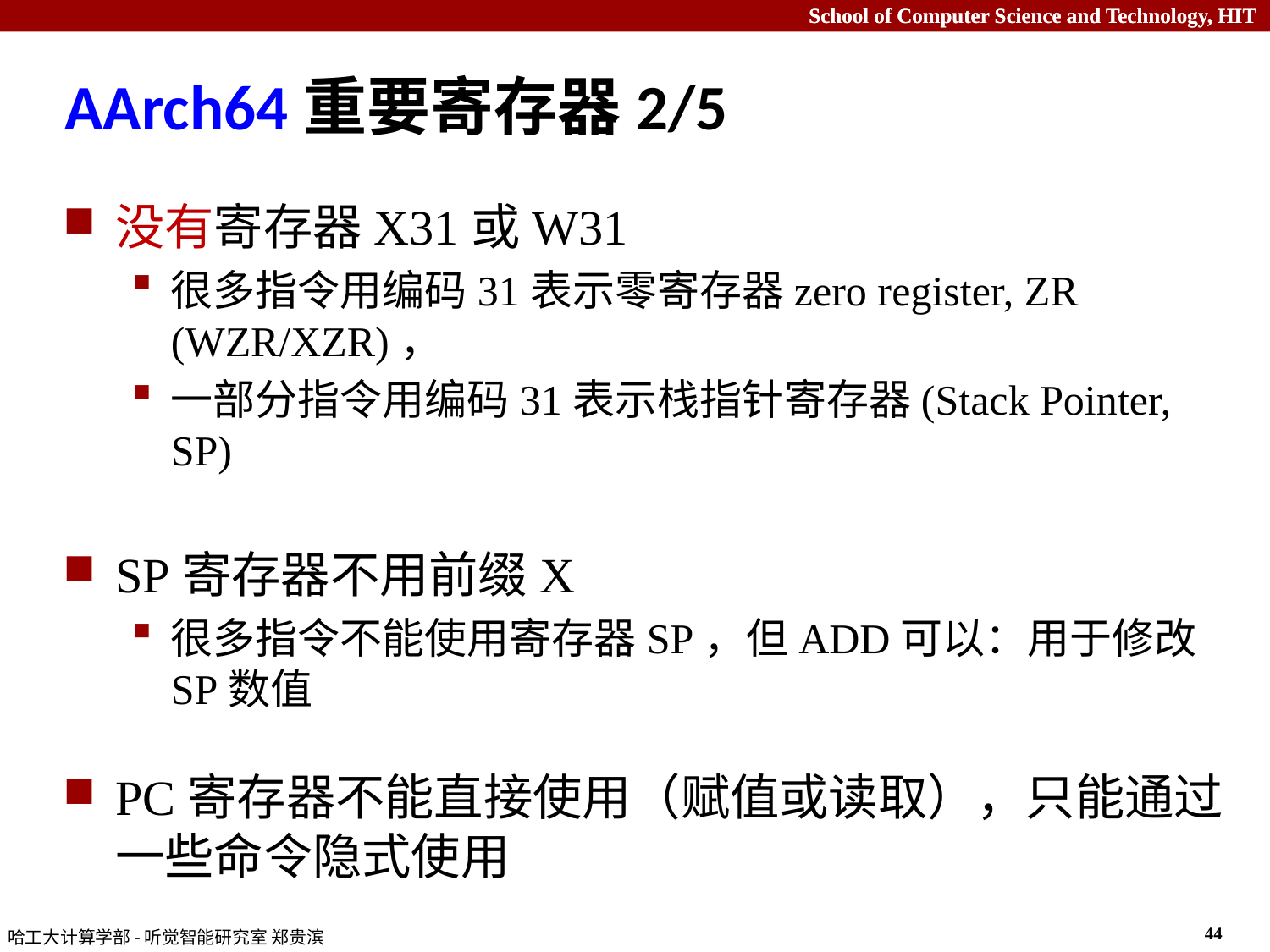

# AArch64重要寄存器2/5
没有寄存器X31或W31
很多指令用编码31表示零寄存器zero register, ZR (WZR/XZR)，
一部分指令用编码31表示栈指针寄存器(Stack Pointer, SP)
SP寄存器不用前缀X
很多指令不能使用寄存器SP，但ADD可以：用于修改SP数值
PC寄存器不能直接使用（赋值或读取），只能通过一些命令隐式使用